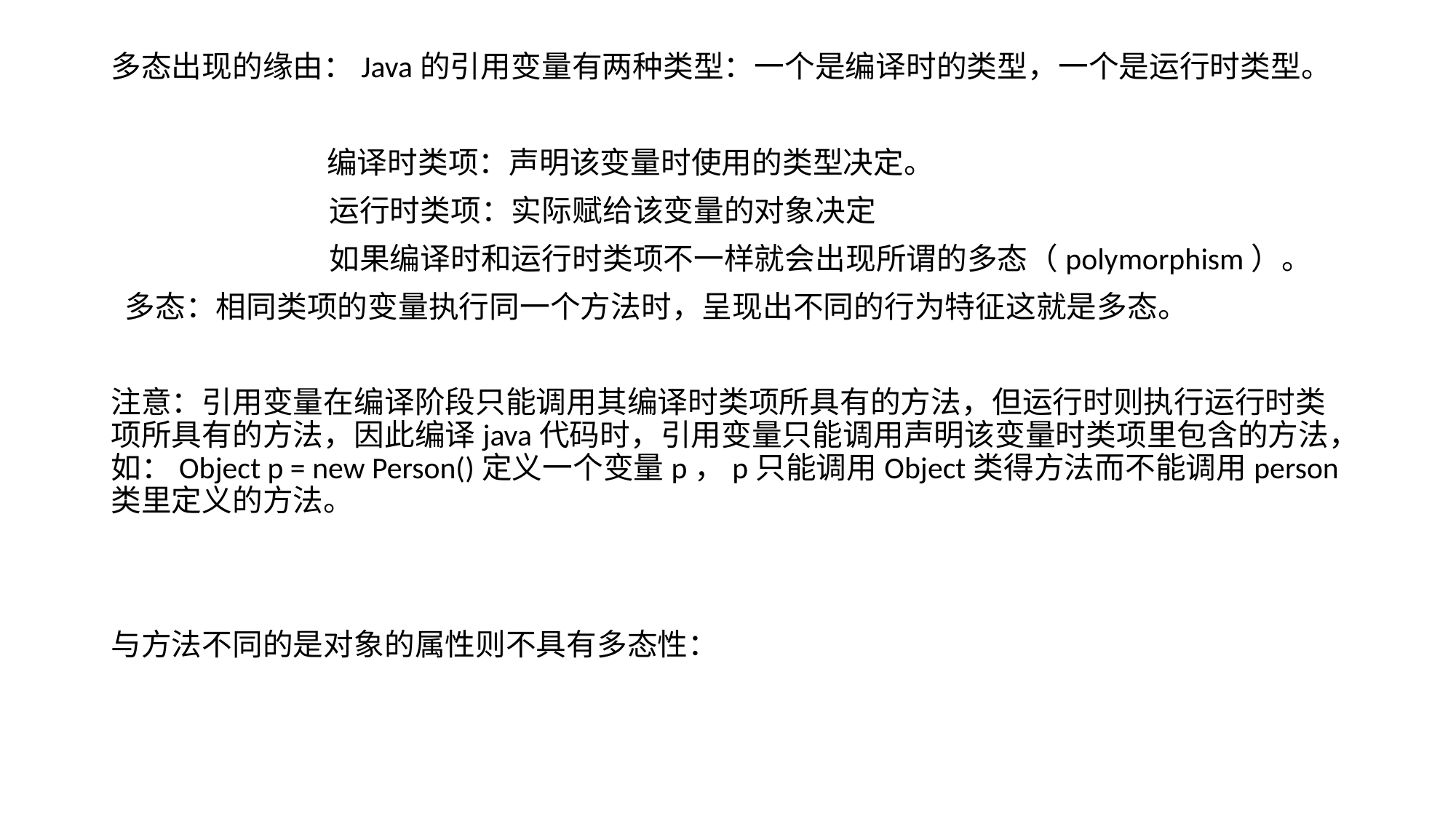

多态出现的缘由：Java的引用变量有两种类型：一个是编译时的类型，一个是运行时类型。

                               编译时类项：声明该变量时使用的类型决定。
		运行时类项：实际赋给该变量的对象决定
		如果编译时和运行时类项不一样就会出现所谓的多态（polymorphism）。
 多态：相同类项的变量执行同一个方法时，呈现出不同的行为特征这就是多态。

注意：引用变量在编译阶段只能调用其编译时类项所具有的方法，但运行时则执行运行时类项所具有的方法，因此编译java代码时，引用变量只能调用声明该变量时类项里包含的方法，如：Object p = new Person()定义一个变量p，p只能调用Object类得方法而不能调用person类里定义的方法。

与方法不同的是对象的属性则不具有多态性：